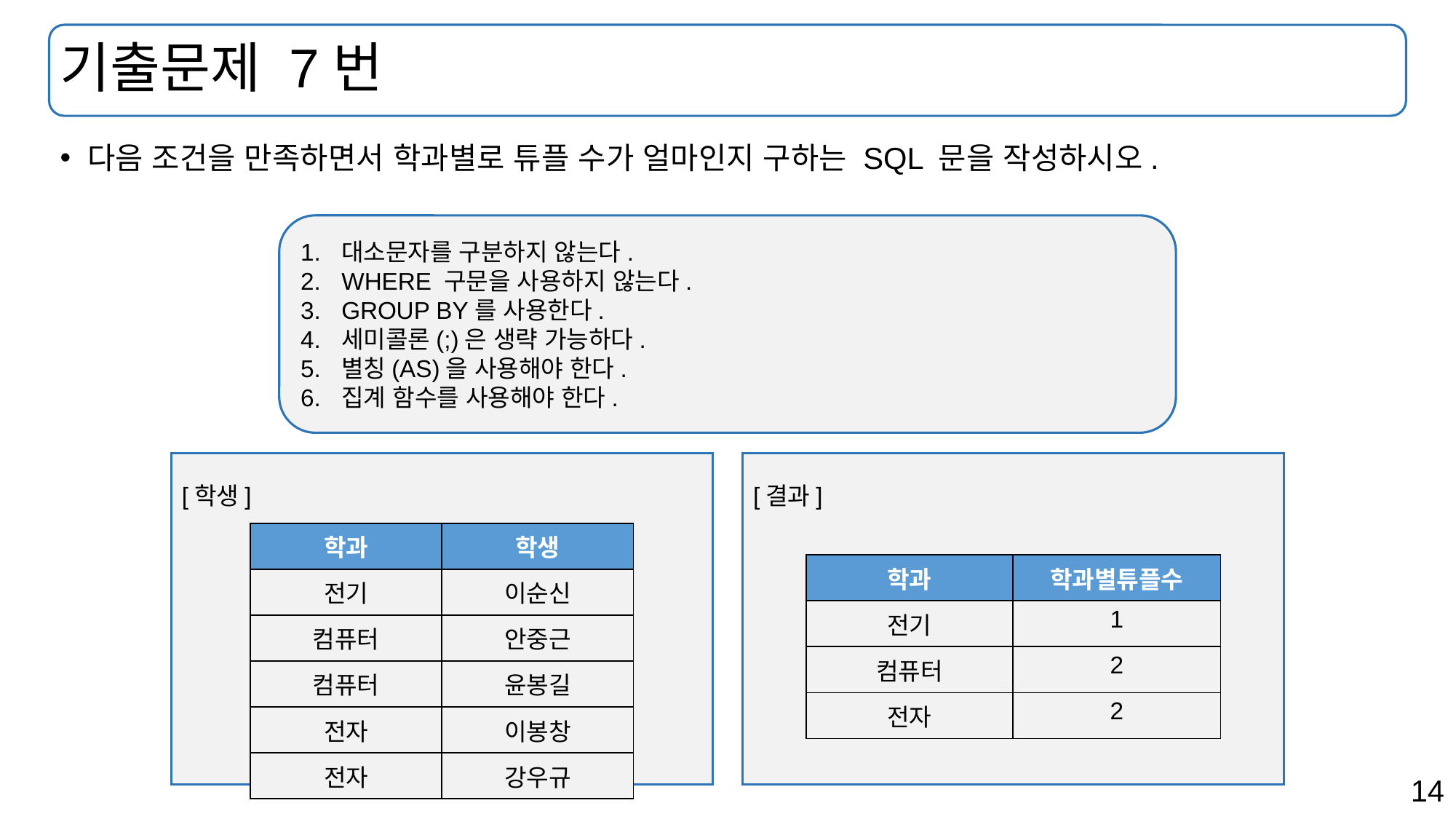

# 기출문제 7번
다음 조건을 만족하면서 학과별로 튜플 수가 얼마인지 구하는 SQL 문을 작성하시오.
대소문자를 구분하지 않는다.
WHERE 구문을 사용하지 않는다.
GROUP BY를 사용한다.
세미콜론(;)은 생략 가능하다.
별칭(AS)을 사용해야 한다.
집계 함수를 사용해야 한다.
[학생]

[결과]

| 학과 | 학생 |
| --- | --- |
| 전기 | 이순신 |
| 컴퓨터 | 안중근 |
| 컴퓨터 | 윤봉길 |
| 전자 | 이봉창 |
| 전자 | 강우규 |
| 학과 | 학과별튜플수 |
| --- | --- |
| 전기 | 1 |
| 컴퓨터 | 2 |
| 전자 | 2 |